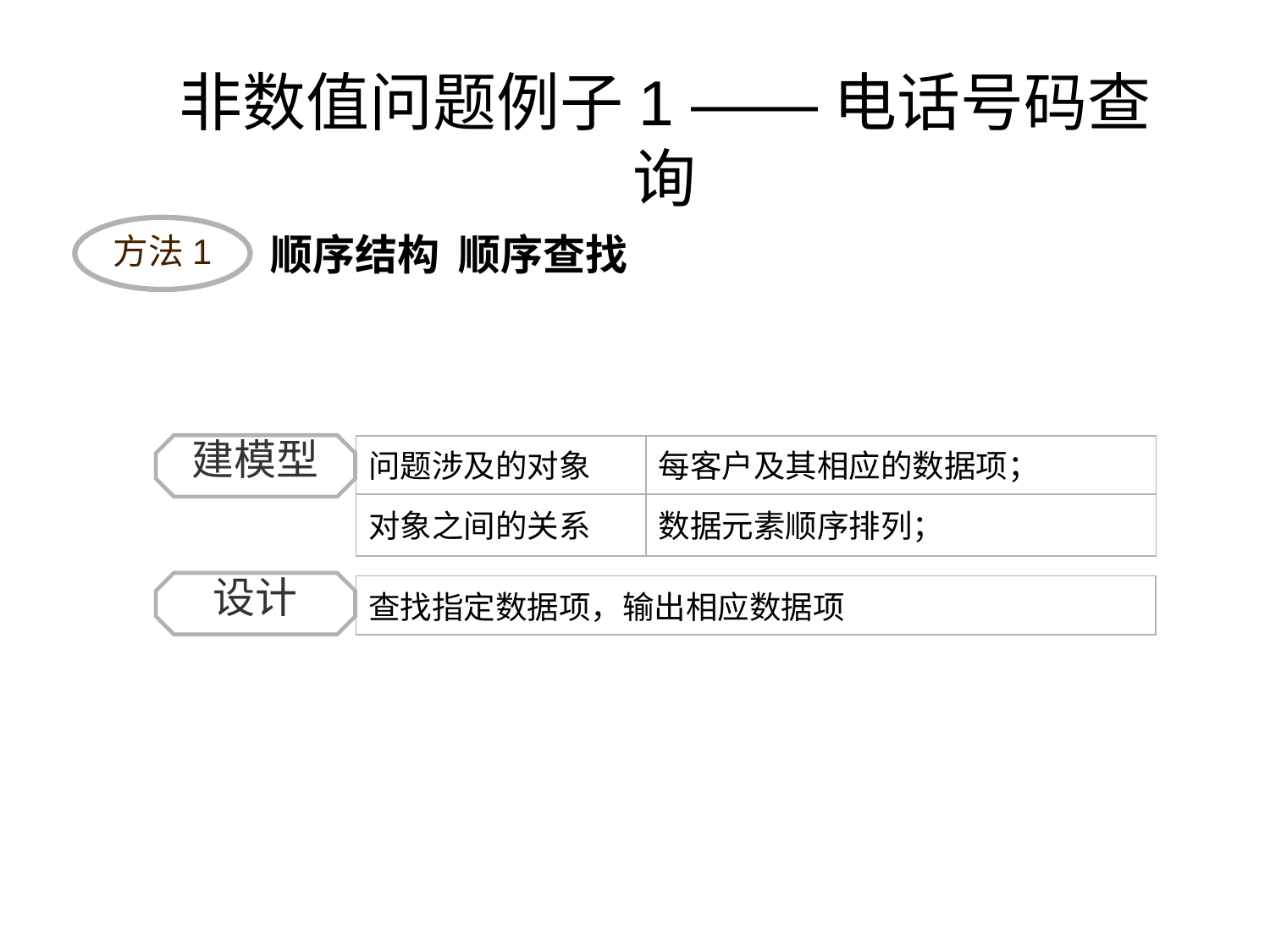

非数值问题例子1 ——电话号码查询
方法1
顺序结构  顺序查找
建模型
| 问题涉及的对象 | 每客户及其相应的数据项； |
| --- | --- |
| 对象之间的关系 | 数据元素顺序排列； |
设计
| 查找指定数据项，输出相应数据项 |
| --- |